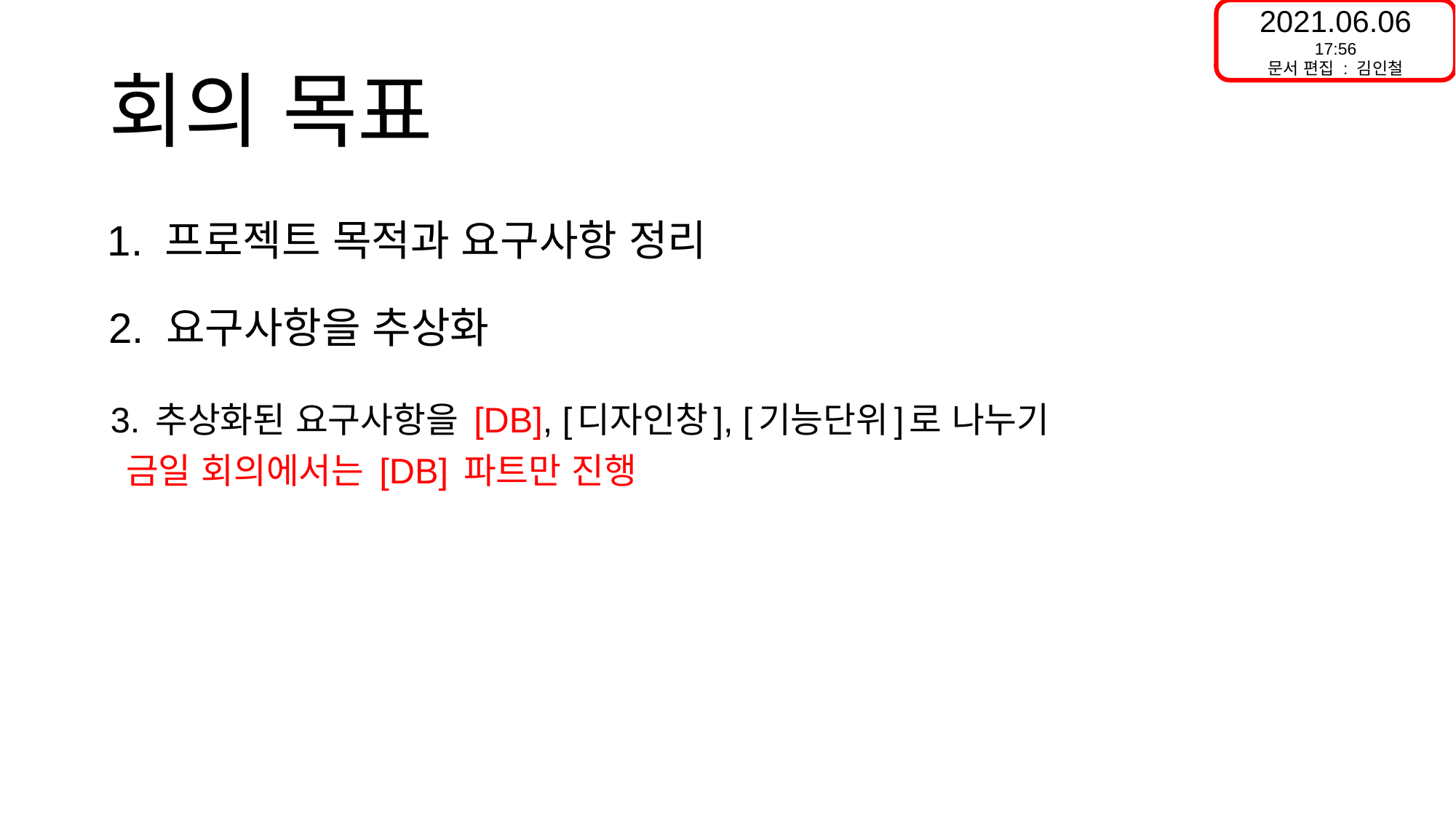

# 회의 목표
2021.06.06
17:56
문서 편집 : 김인철
1. 프로젝트 목적과 요구사항 정리
2. 요구사항을 추상화
3. 추상화된 요구사항을 [DB], [디자인창], [기능단위]로 나누기
 금일 회의에서는 [DB] 파트만 진행